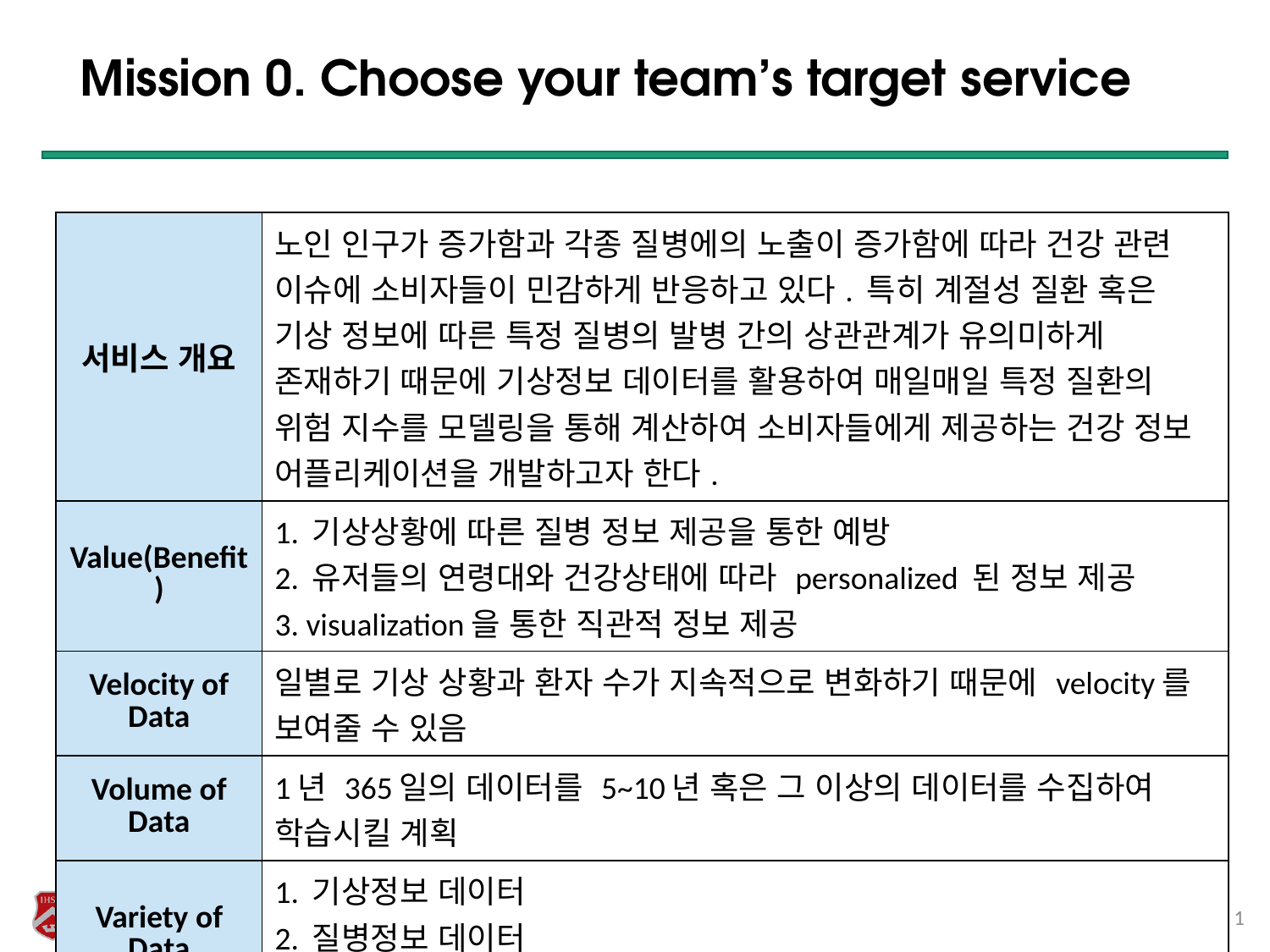

# Mission 0. Choose your team’s target service
| 서비스 개요 | 노인 인구가 증가함과 각종 질병에의 노출이 증가함에 따라 건강 관련 이슈에 소비자들이 민감하게 반응하고 있다. 특히 계절성 질환 혹은 기상 정보에 따른 특정 질병의 발병 간의 상관관계가 유의미하게 존재하기 때문에 기상정보 데이터를 활용하여 매일매일 특정 질환의 위험 지수를 모델링을 통해 계산하여 소비자들에게 제공하는 건강 정보 어플리케이션을 개발하고자 한다. |
| --- | --- |
| Value(Benefit) | 1. 기상상황에 따른 질병 정보 제공을 통한 예방 2. 유저들의 연령대와 건강상태에 따라 personalized 된 정보 제공 3. visualization을 통한 직관적 정보 제공 |
| Velocity of Data | 일별로 기상 상황과 환자 수가 지속적으로 변화하기 때문에 velocity를 보여줄 수 있음 |
| Volume of Data | 1년 365일의 데이터를 5~10년 혹은 그 이상의 데이터를 수집하여 학습시킬 계획 |
| Variety of Data | 1. 기상정보 데이터 2. 질병정보 데이터 3. 고객정보 데이터 // github : https://github.com/ljk423 |
1
Soojin Park